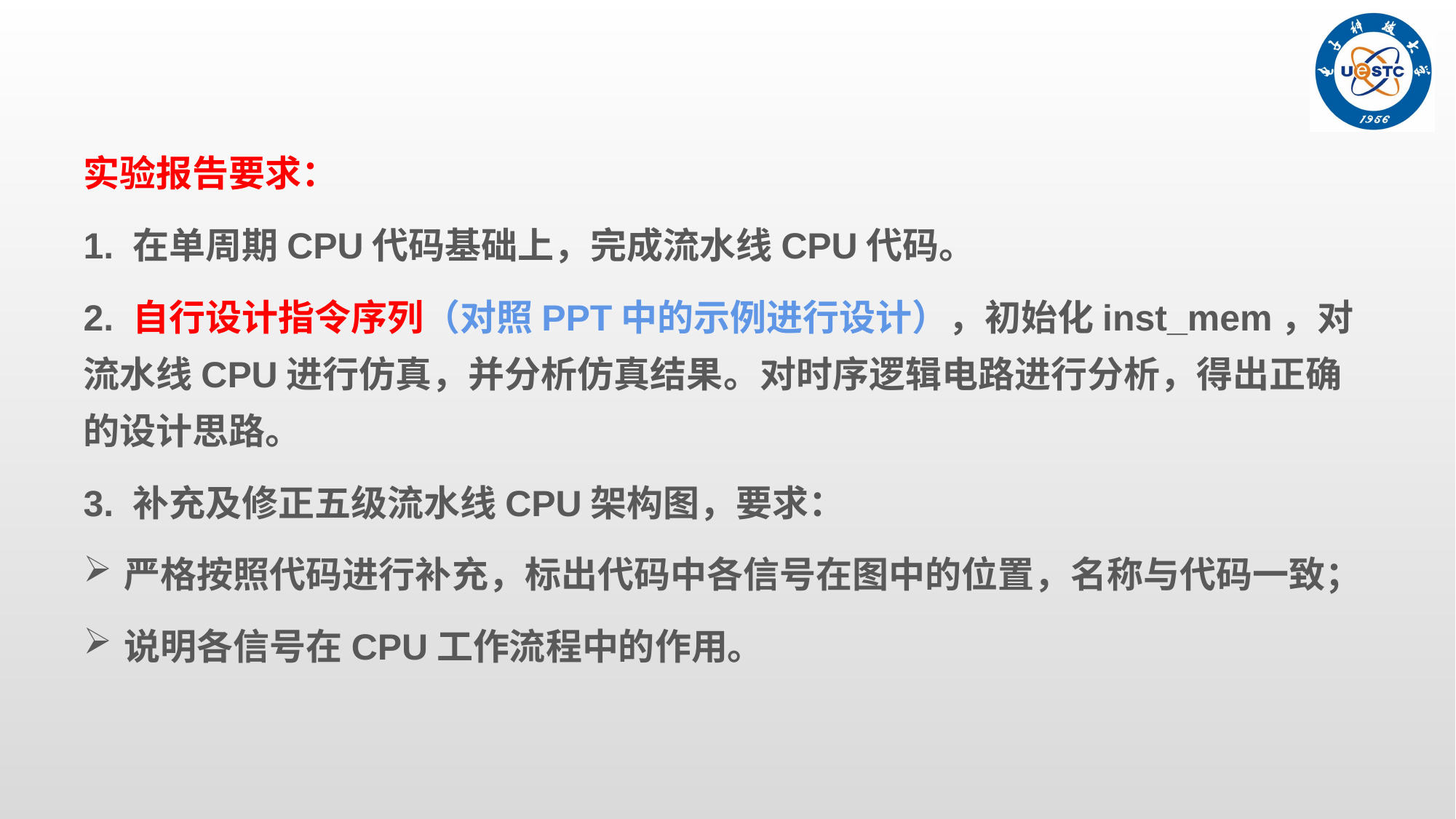

实验报告要求：
1. 在单周期CPU代码基础上，完成流水线CPU代码。
2. 自行设计指令序列（对照PPT中的示例进行设计），初始化inst_mem，对流水线CPU进行仿真，并分析仿真结果。对时序逻辑电路进行分析，得出正确的设计思路。
3. 补充及修正五级流水线CPU架构图，要求：
严格按照代码进行补充，标出代码中各信号在图中的位置，名称与代码一致；
说明各信号在CPU工作流程中的作用。